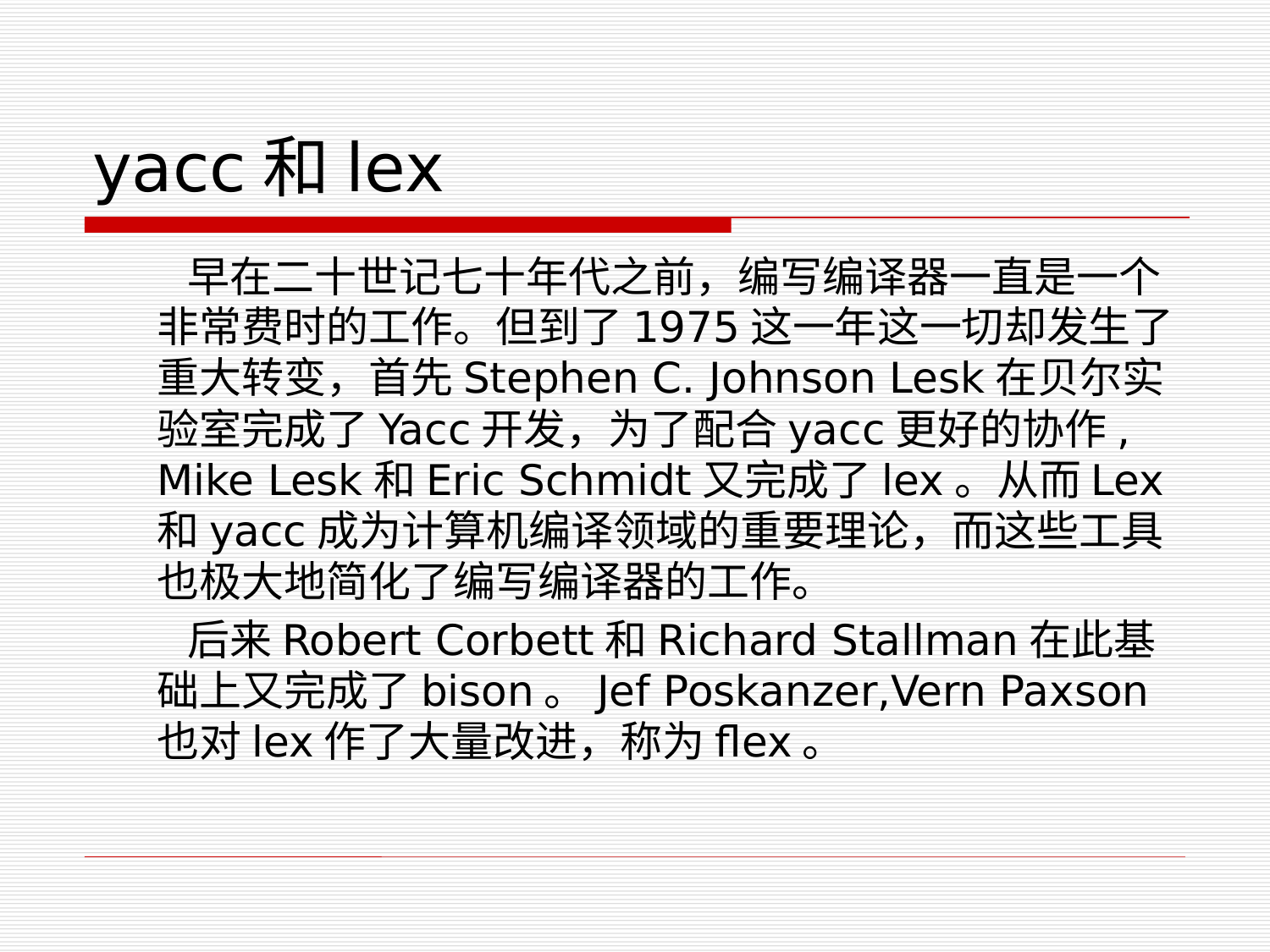

# yacc和lex
         早在二十世记七十年代之前，编写编译器一直是一个非常费时的工作。但到了1975这一年这一切却发生了重大转变，首先Stephen C. Johnson Lesk在贝尔实验室完成了Yacc开发，为了配合yacc更好的协作, Mike Lesk和Eric Schmidt又完成了lex。从而Lex和yacc成为计算机编译领域的重要理论，而这些工具也极大地简化了编写编译器的工作。
         后来Robert Corbett和Richard Stallman在此基础上又完成了bison。Jef Poskanzer,Vern Paxson 也对lex作了大量改进，称为flex。